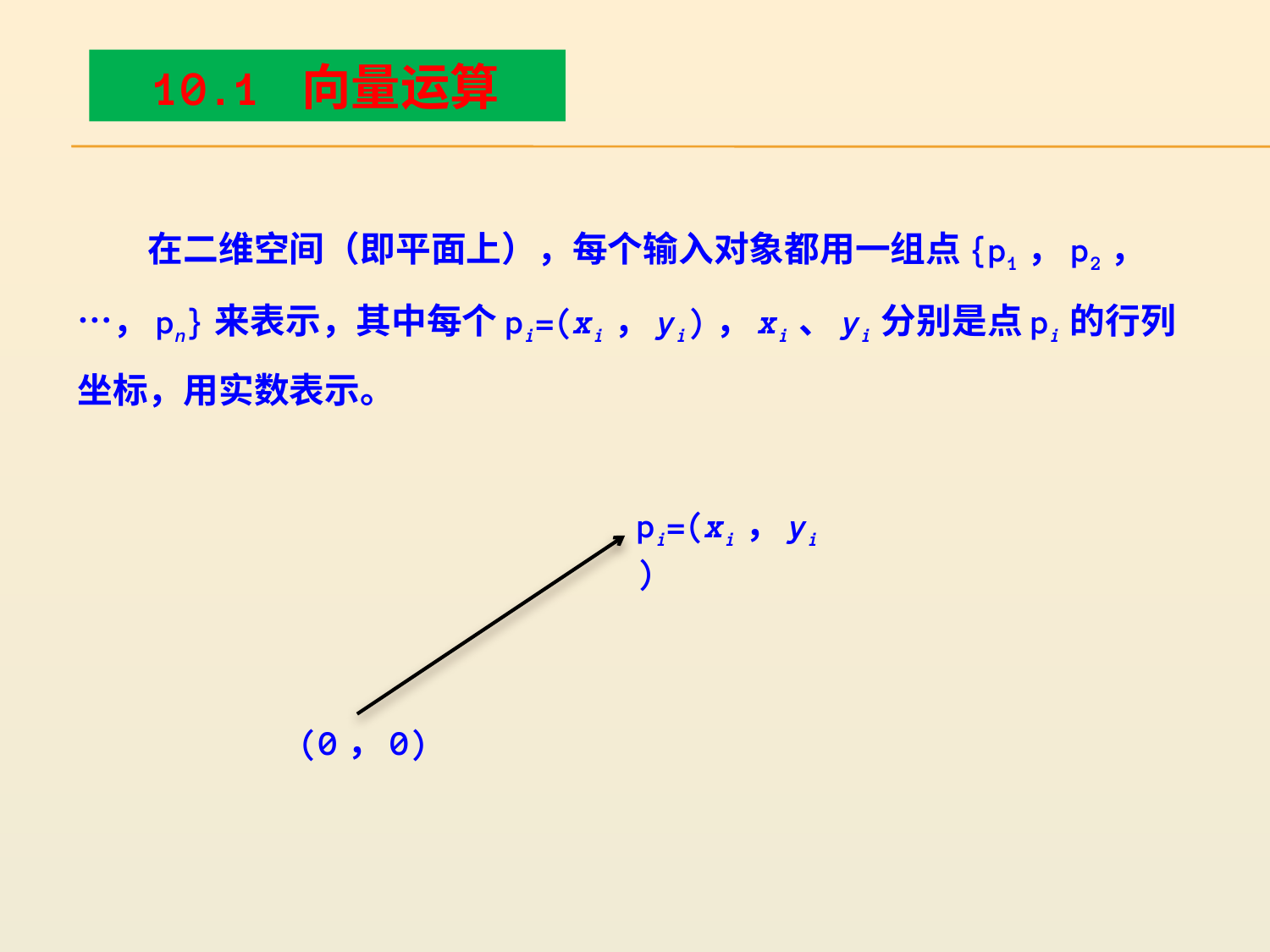

10.1 向量运算
　　在二维空间（即平面上），每个输入对象都用一组点{p1，p2，…，pn}来表示，其中每个pi=(xi，yi)，xi、yi分别是点pi的行列坐标，用实数表示。
pi=(xi，yi)
(0，0)